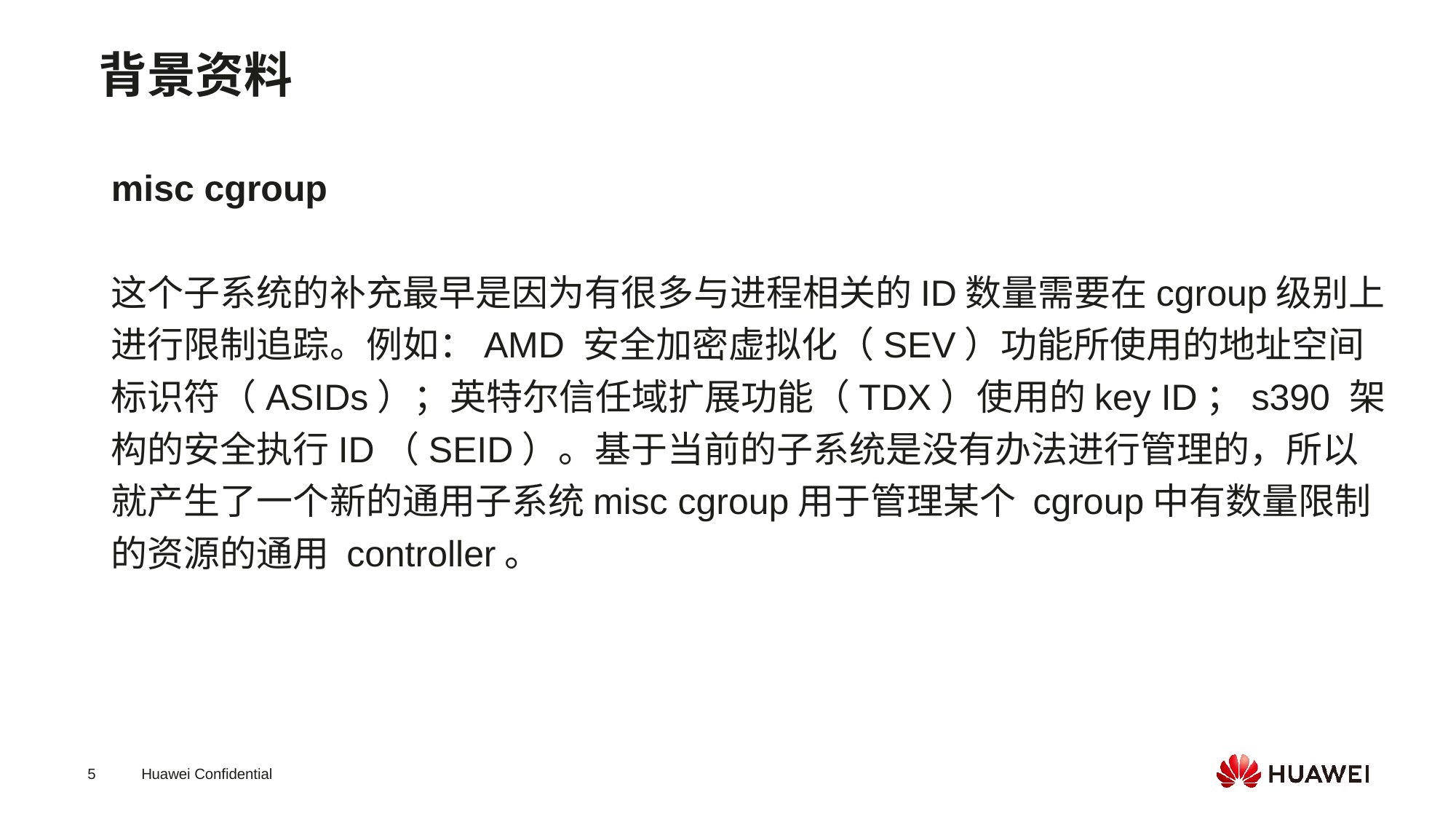

背景资料
misc cgroup

这个子系统的补充最早是因为有很多与进程相关的ID数量需要在cgroup级别上进行限制追踪。例如：AMD 安全加密虚拟化（SEV）功能所使用的地址空间标识符（ASIDs）；英特尔信任域扩展功能（TDX）使用的key ID；s390 架构的安全执行ID（SEID）。基于当前的子系统是没有办法进行管理的，所以就产生了一个新的通用子系统misc cgroup用于管理某个 cgroup中有数量限制的资源的通用 controller。